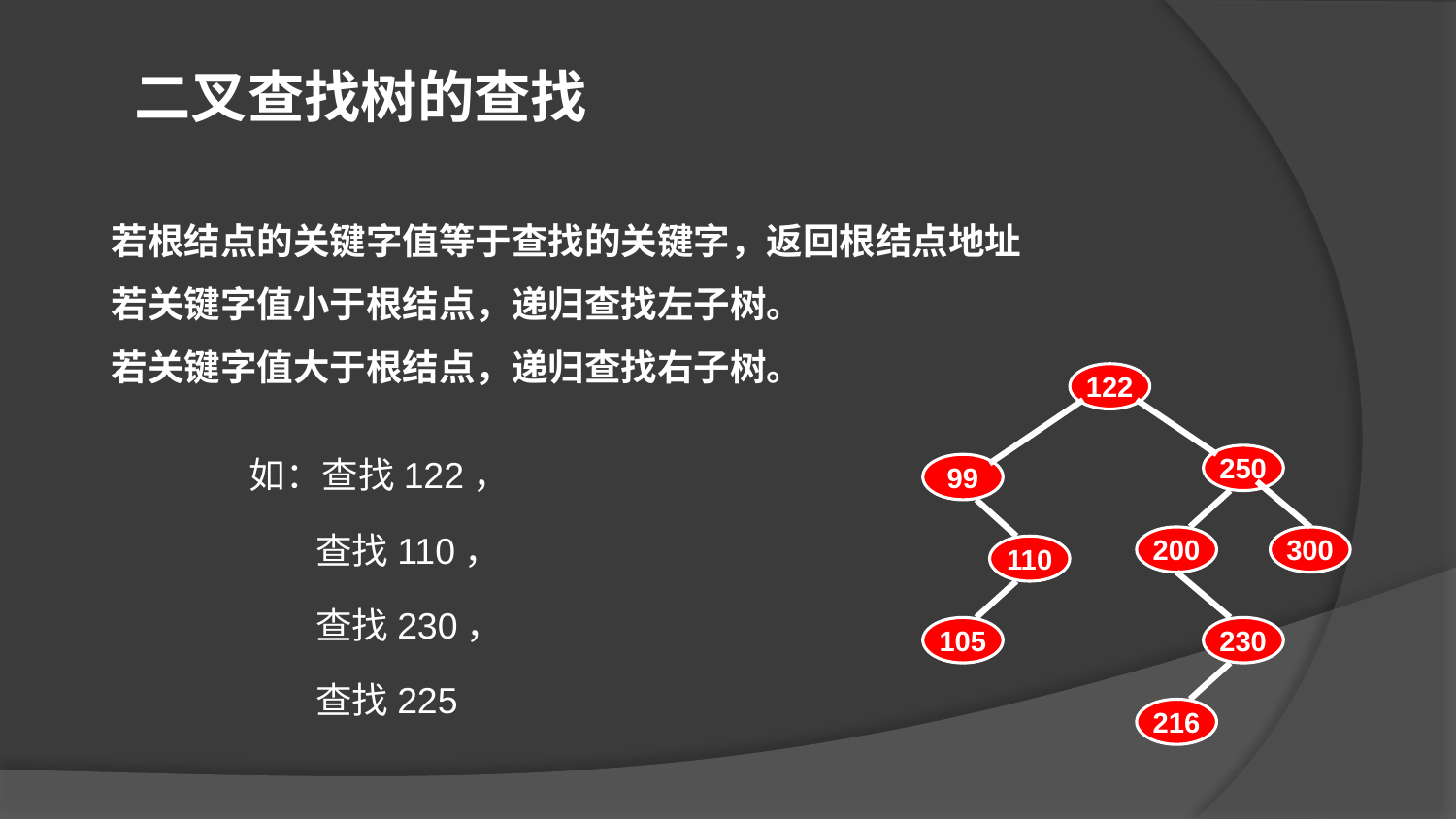

二叉查找树的查找
若根结点的关键字值等于查找的关键字，返回根结点地址
若关键字值小于根结点，递归查找左子树。
若关键字值大于根结点，递归查找右子树。
122

250
99

200
300
110

105
230

216
如：查找122，
       查找110，
       查找230，
       查找225